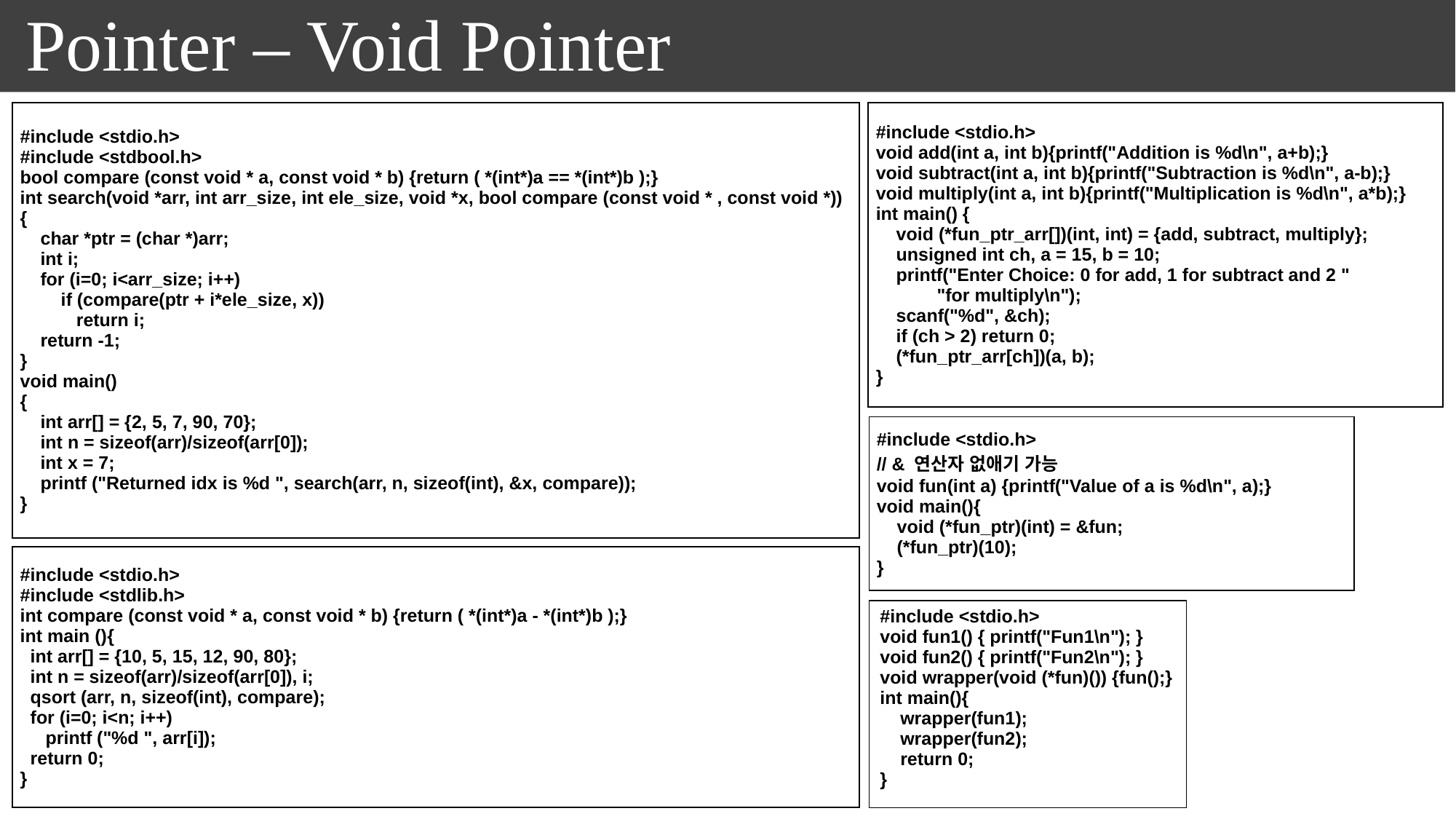

Pointer – Void Pointer
| #include <stdio.h> #include <stdbool.h> bool compare (const void \* a, const void \* b) {return ( \*(int\*)a == \*(int\*)b );}    int search(void \*arr, int arr\_size, int ele\_size, void \*x, bool compare (const void \* , const void \*)) {     char \*ptr = (char \*)arr;        int i;     for (i=0; i<arr\_size; i++)         if (compare(ptr + i\*ele\_size, x))            return i;     return -1; } void main() {     int arr[] = {2, 5, 7, 90, 70};     int n = sizeof(arr)/sizeof(arr[0]);     int x = 7;     printf ("Returned idx is %d ", search(arr, n, sizeof(int), &x, compare)); } |
| --- |
| #include <stdio.h> void add(int a, int b){printf("Addition is %d\n", a+b);} void subtract(int a, int b){printf("Subtraction is %d\n", a-b);} void multiply(int a, int b){printf("Multiplication is %d\n", a\*b);} int main() {     void (\*fun\_ptr\_arr[])(int, int) = {add, subtract, multiply};     unsigned int ch, a = 15, b = 10;     printf("Enter Choice: 0 for add, 1 for subtract and 2 "             "for multiply\n");     scanf("%d", &ch);     if (ch > 2) return 0;     (\*fun\_ptr\_arr[ch])(a, b); } |
| --- |
| #include <stdio.h> // & 연산자 없애기 가능 void fun(int a) {printf("Value of a is %d\n", a);} void main(){       void (\*fun\_ptr)(int) = &fun;     (\*fun\_ptr)(10); } |
| --- |
| #include <stdio.h> #include <stdlib.h> int compare (const void \* a, const void \* b) {return ( \*(int\*)a - \*(int\*)b );} int main (){   int arr[] = {10, 5, 15, 12, 90, 80};   int n = sizeof(arr)/sizeof(arr[0]), i;   qsort (arr, n, sizeof(int), compare);   for (i=0; i<n; i++)      printf ("%d ", arr[i]);   return 0; } |
| --- |
| #include <stdio.h> void fun1() { printf("Fun1\n"); } void fun2() { printf("Fun2\n"); } void wrapper(void (\*fun)()) {fun();} int main(){     wrapper(fun1);     wrapper(fun2);     return 0; } |
| --- |